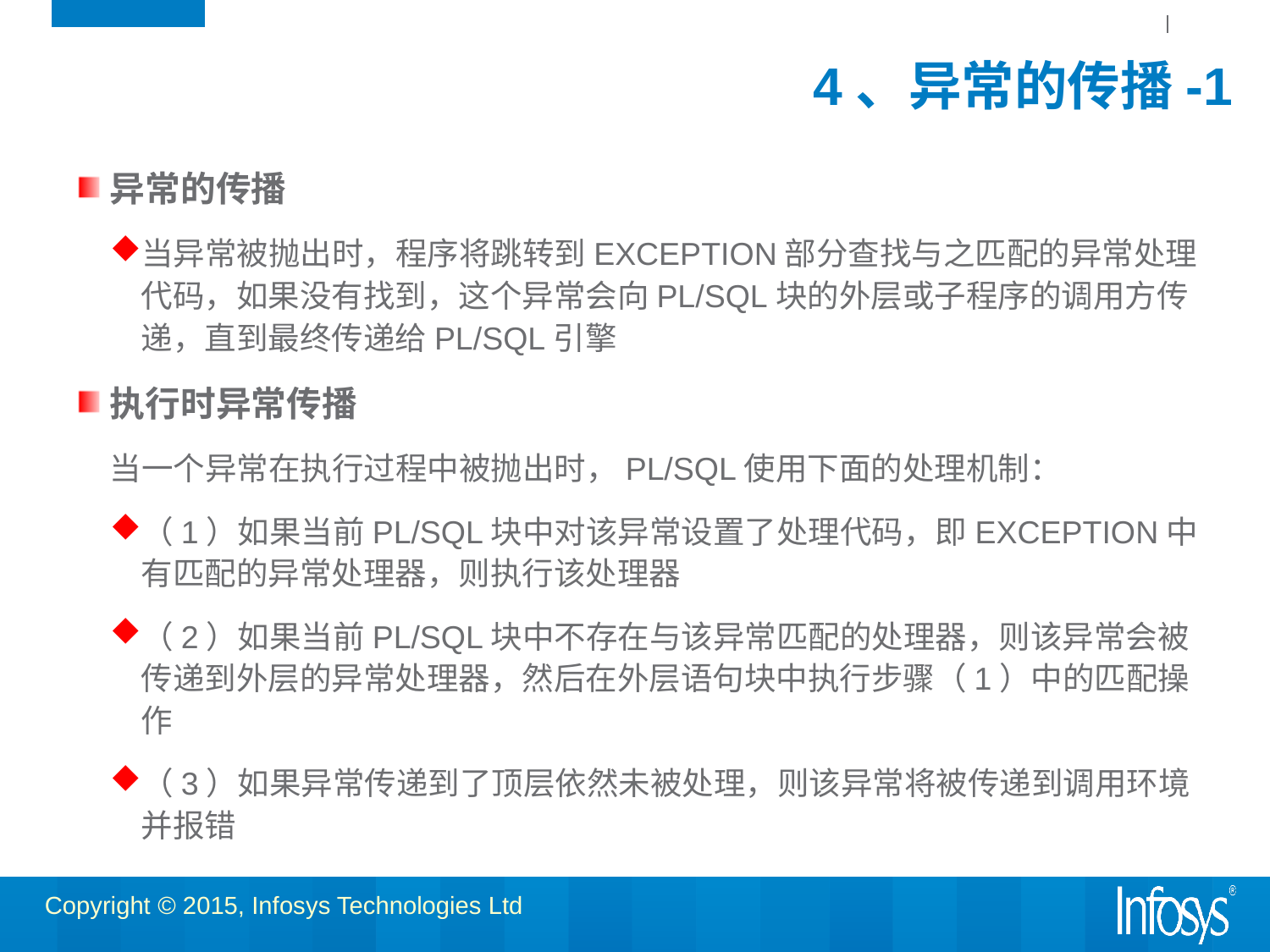

# 4、异常的传播-1
异常的传播
当异常被抛出时，程序将跳转到EXCEPTION部分查找与之匹配的异常处理代码，如果没有找到，这个异常会向PL/SQL块的外层或子程序的调用方传递，直到最终传递给PL/SQL引擎
执行时异常传播
	当一个异常在执行过程中被抛出时，PL/SQL使用下面的处理机制：
（1）如果当前PL/SQL块中对该异常设置了处理代码，即EXCEPTION中有匹配的异常处理器，则执行该处理器
（2）如果当前PL/SQL块中不存在与该异常匹配的处理器，则该异常会被传递到外层的异常处理器，然后在外层语句块中执行步骤（1）中的匹配操作
（3）如果异常传递到了顶层依然未被处理，则该异常将被传递到调用环境并报错